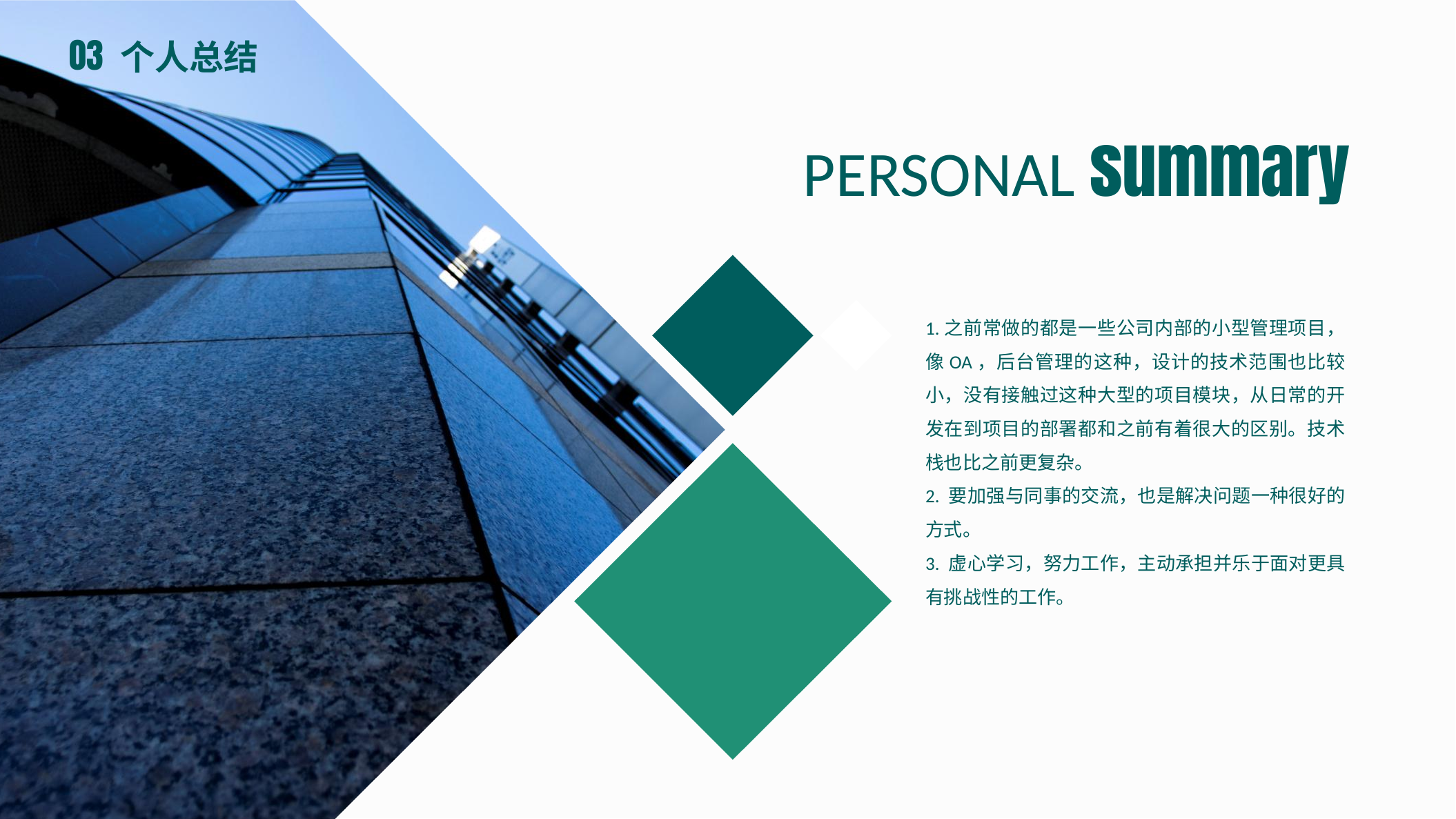

03 个人总结
PERSONAL summary

1.之前常做的都是一些公司内部的小型管理项目，像OA，后台管理的这种，设计的技术范围也比较小，没有接触过这种大型的项目模块，从日常的开发在到项目的部署都和之前有着很大的区别。技术栈也比之前更复杂。
2. 要加强与同事的交流，也是解决问题一种很好的方式。
3. 虚心学习，努力工作，主动承担并乐于面对更具有挑战性的工作。